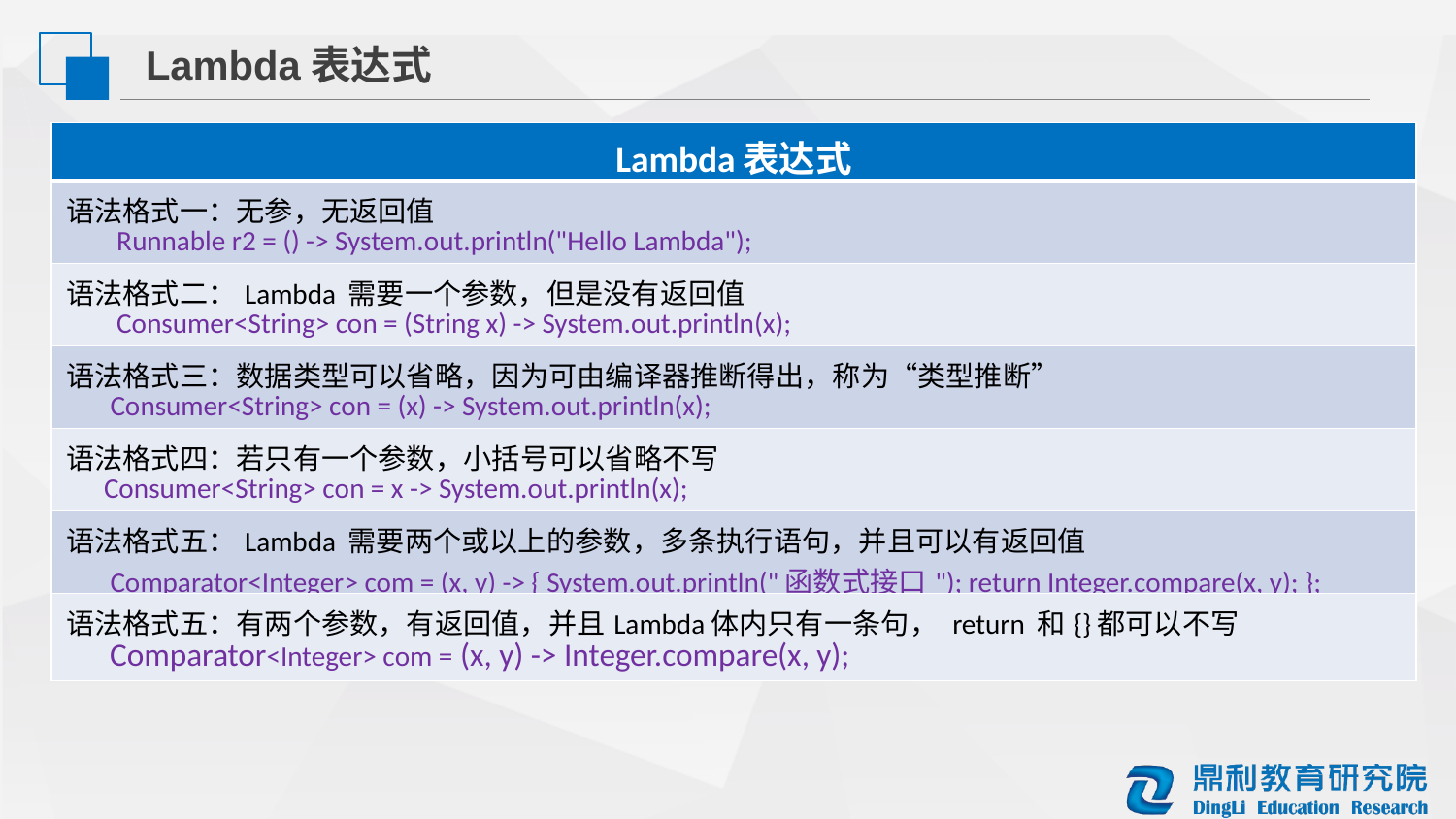

Lambda表达式

| Lambda表达式 |
| --- |
| 语法格式一：无参，无返回值 Runnable r2 = () -> System.out.println("Hello Lambda"); |
| 语法格式二：Lambda 需要一个参数，但是没有返回值 Consumer<String> con = (String x) -> System.out.println(x); |
| 语法格式三：数据类型可以省略，因为可由编译器推断得出，称为“类型推断” Consumer<String> con = (x) -> System.out.println(x); |
| 语法格式四：若只有一个参数，小括号可以省略不写 Consumer<String> con = x -> System.out.println(x); |
| 语法格式五：Lambda 需要两个或以上的参数，多条执行语句，并且可以有返回值 Comparator<Integer> com = (x, y) -> { System.out.println("函数式接口"); return Integer.compare(x, y); }; |
| 语法格式五：有两个参数，有返回值，并且Lambda体内只有一条句， return 和{}都可以不写 Comparator<Integer> com = (x, y) -> Integer.compare(x, y); |